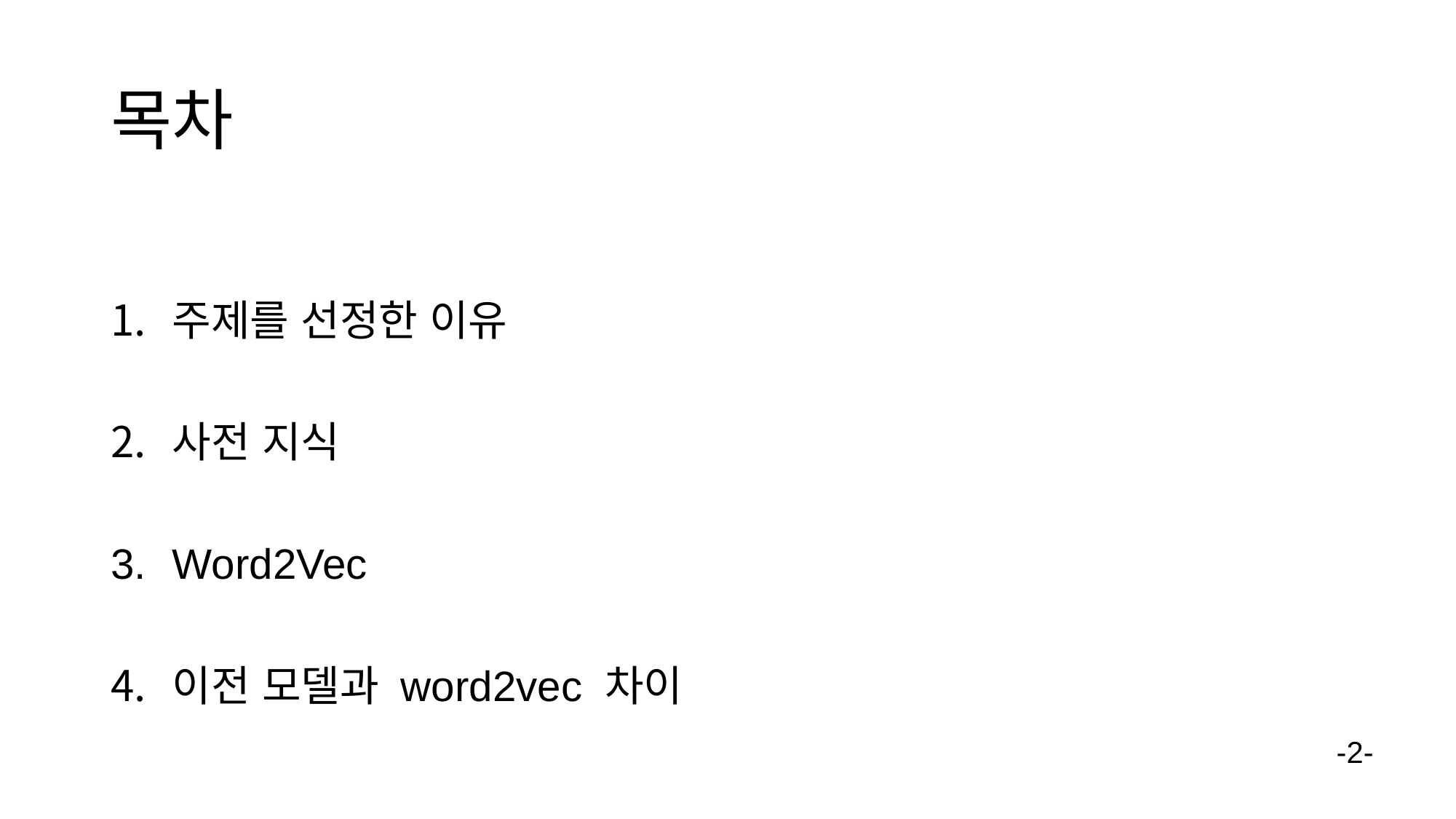

# 목차
주제를 선정한 이유

사전 지식

Word2Vec

이전 모델과 word2vec 차이

-2-